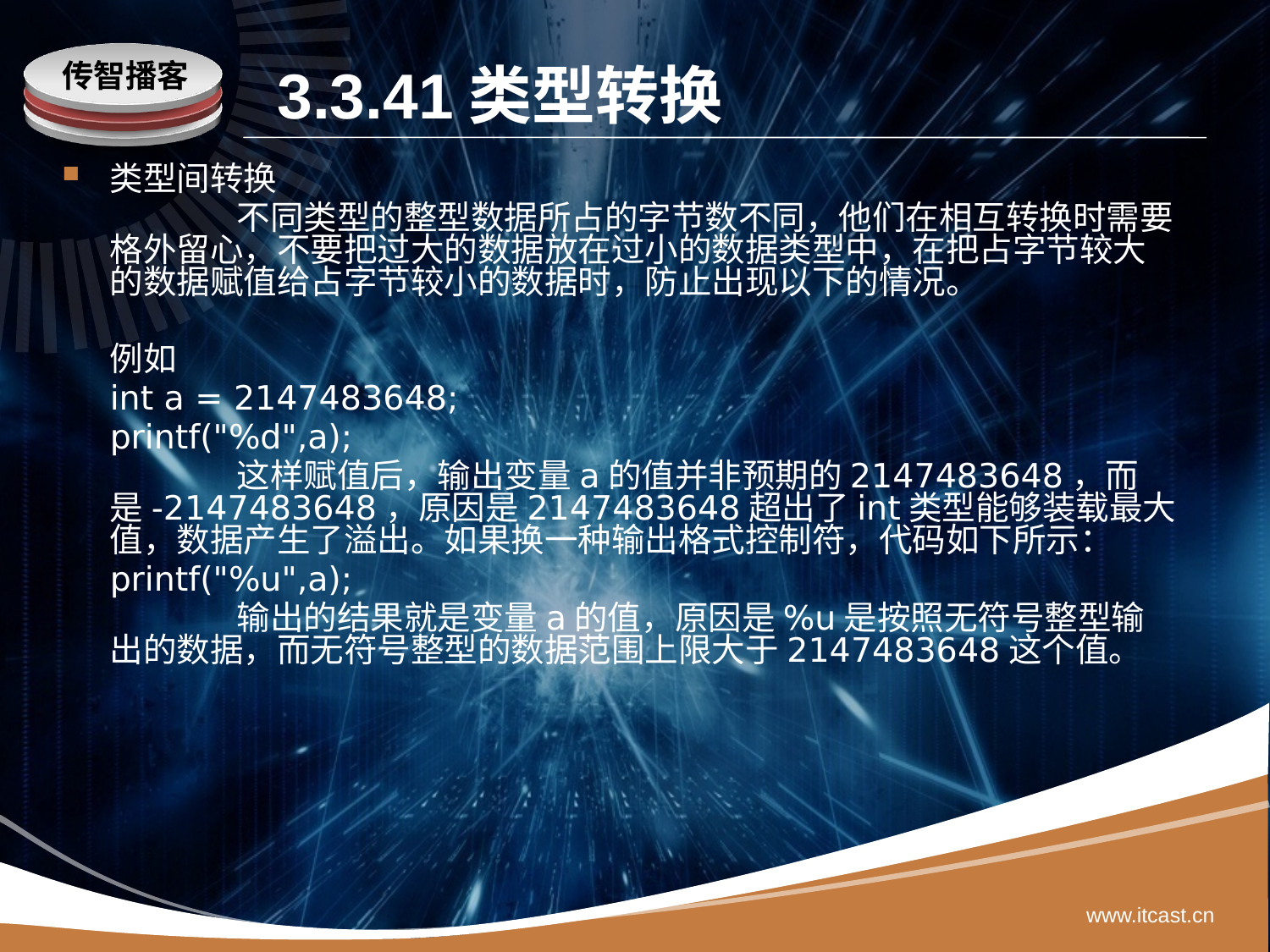

# 3.3.41类型转换
类型间转换
		不同类型的整型数据所占的字节数不同，他们在相互转换时需要格外留心，不要把过大的数据放在过小的数据类型中，在把占字节较大的数据赋值给占字节较小的数据时，防止出现以下的情况。

	例如
	int a = 2147483648;
	printf("%d",a);
		这样赋值后，输出变量a的值并非预期的2147483648，而是-2147483648，原因是2147483648超出了int类型能够装载最大值，数据产生了溢出。如果换一种输出格式控制符，代码如下所示：
	printf("%u",a);
		输出的结果就是变量a的值，原因是%u是按照无符号整型输出的数据，而无符号整型的数据范围上限大于2147483648这个值。

www.itcast.cn